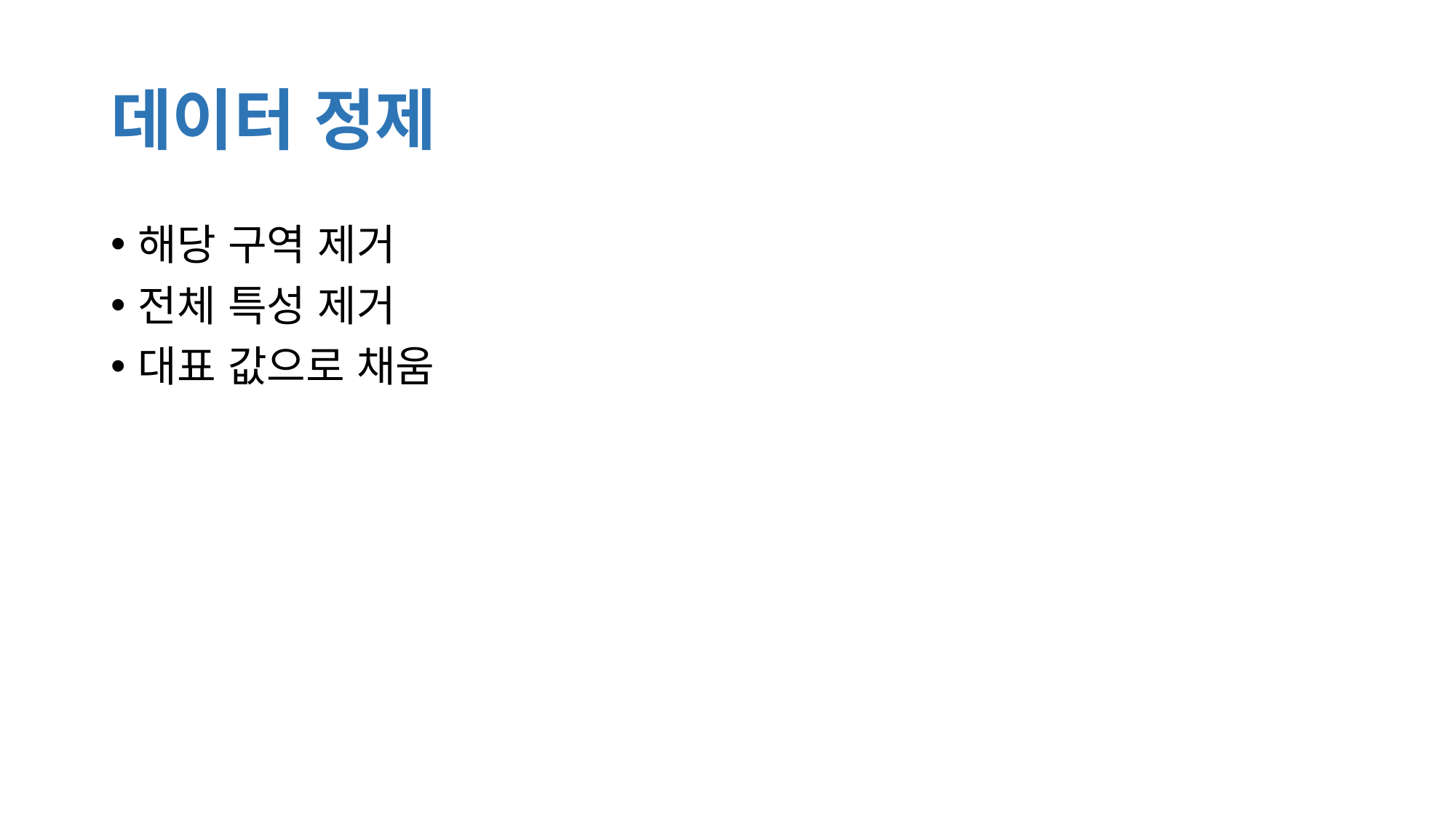

# 데이터 정제
해당 구역 제거
전체 특성 제거
대표 값으로 채움